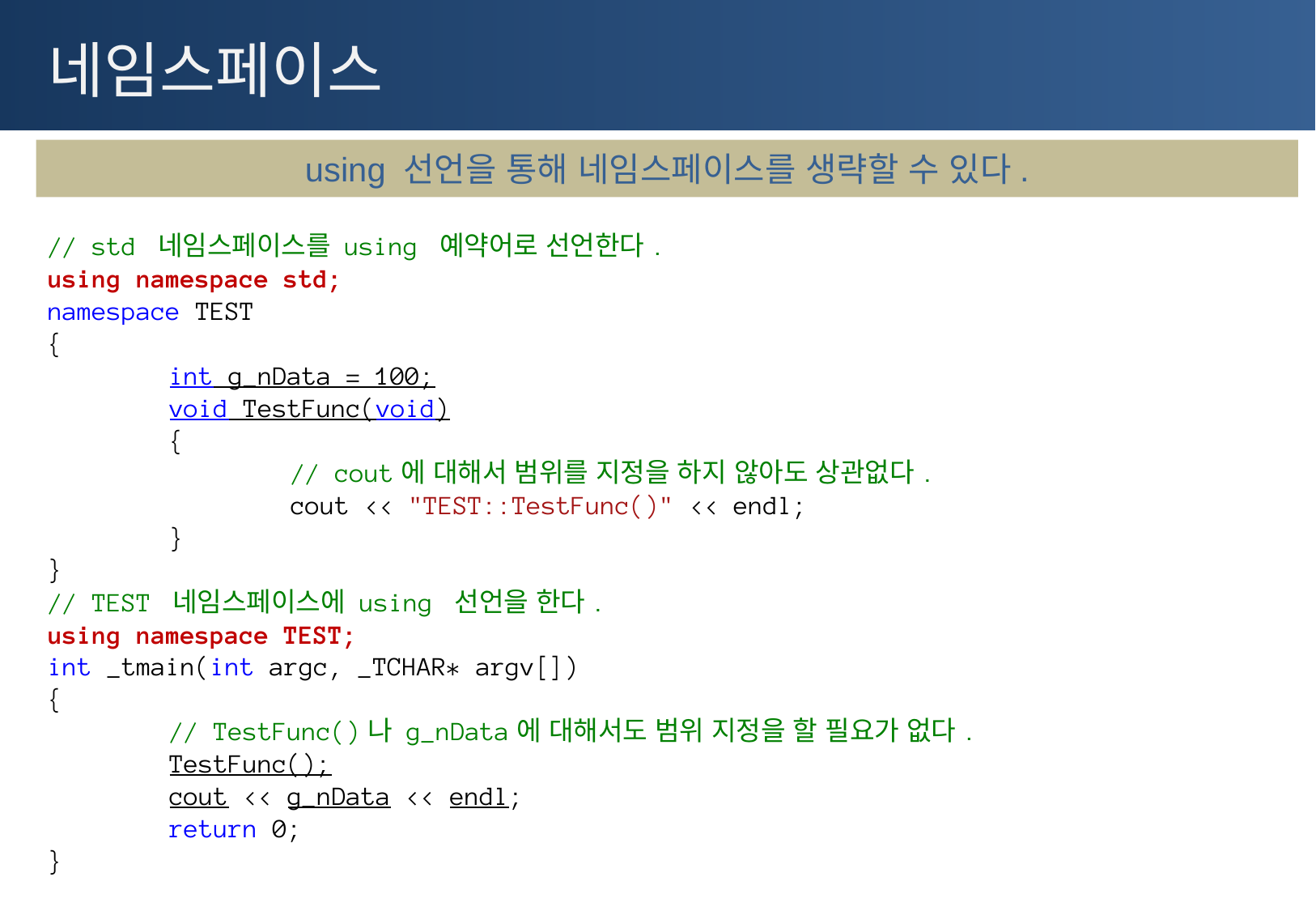

# 네임스페이스
using 선언을 통해 네임스페이스를 생략할 수 있다.
// std 네임스페이스를 using 예약어로 선언한다.
using namespace std;
namespace TEST
{
	int g_nData = 100;
	void TestFunc(void)
	{
		// cout에 대해서 범위를 지정을 하지 않아도 상관없다.
		cout << "TEST::TestFunc()" << endl;
	}
}
// TEST 네임스페이스에 using 선언을 한다.
using namespace TEST;
int _tmain(int argc, _TCHAR* argv[])
{
	// TestFunc()나 g_nData에 대해서도 범위 지정을 할 필요가 없다.
	TestFunc();
	cout << g_nData << endl;
	return 0;
}